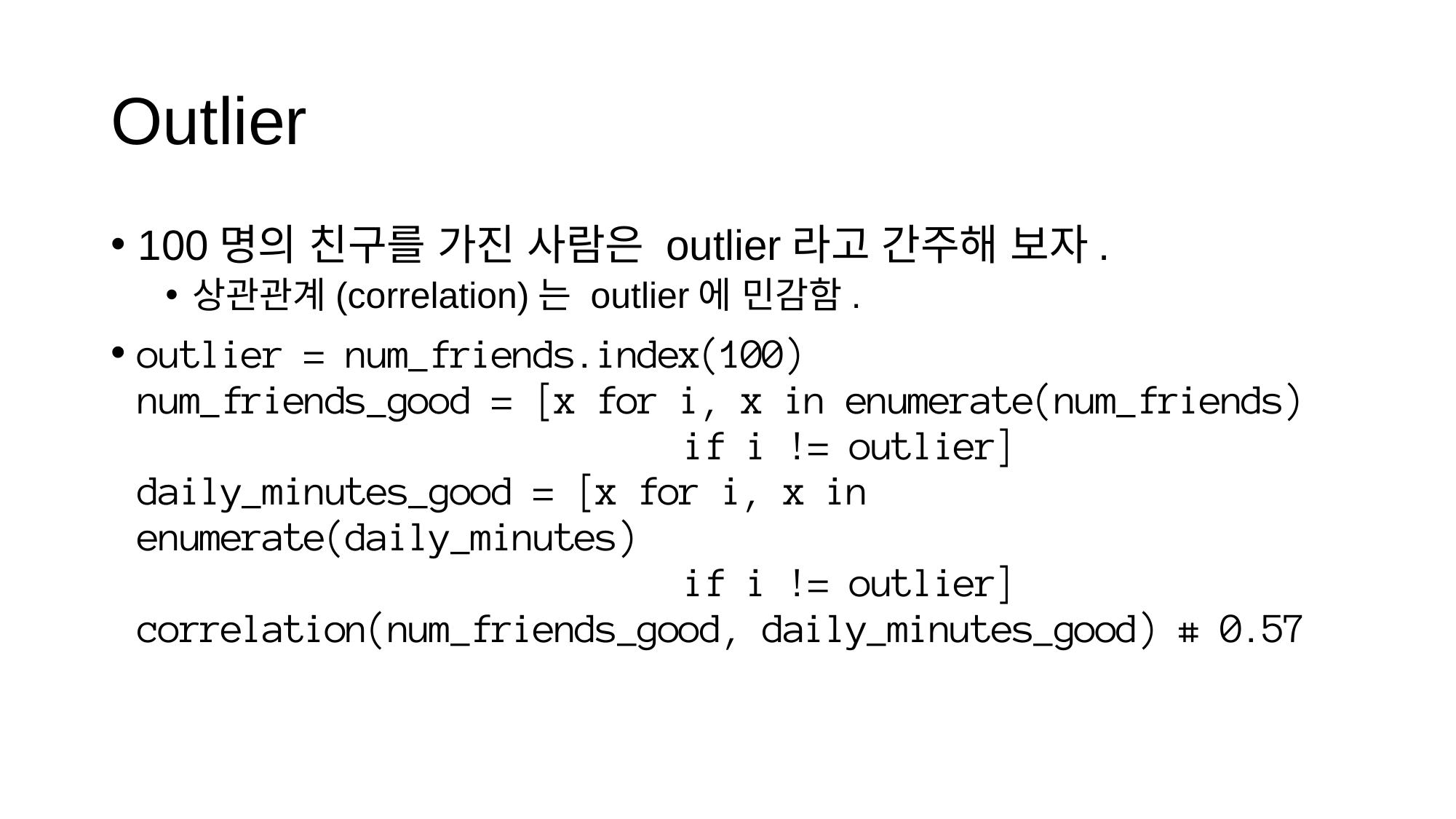

# Outlier
100명의 친구를 가진 사람은 outlier라고 간주해 보자.
상관관계(correlation)는 outlier에 민감함.
outlier = num_friends.index(100)
num_friends_good = [x for i, x in enumerate(num_friends)
					if i != outlier]
daily_minutes_good = [x for i, x in enumerate(daily_minutes)
					if i != outlier]
correlation(num_friends_good, daily_minutes_good) # 0.57